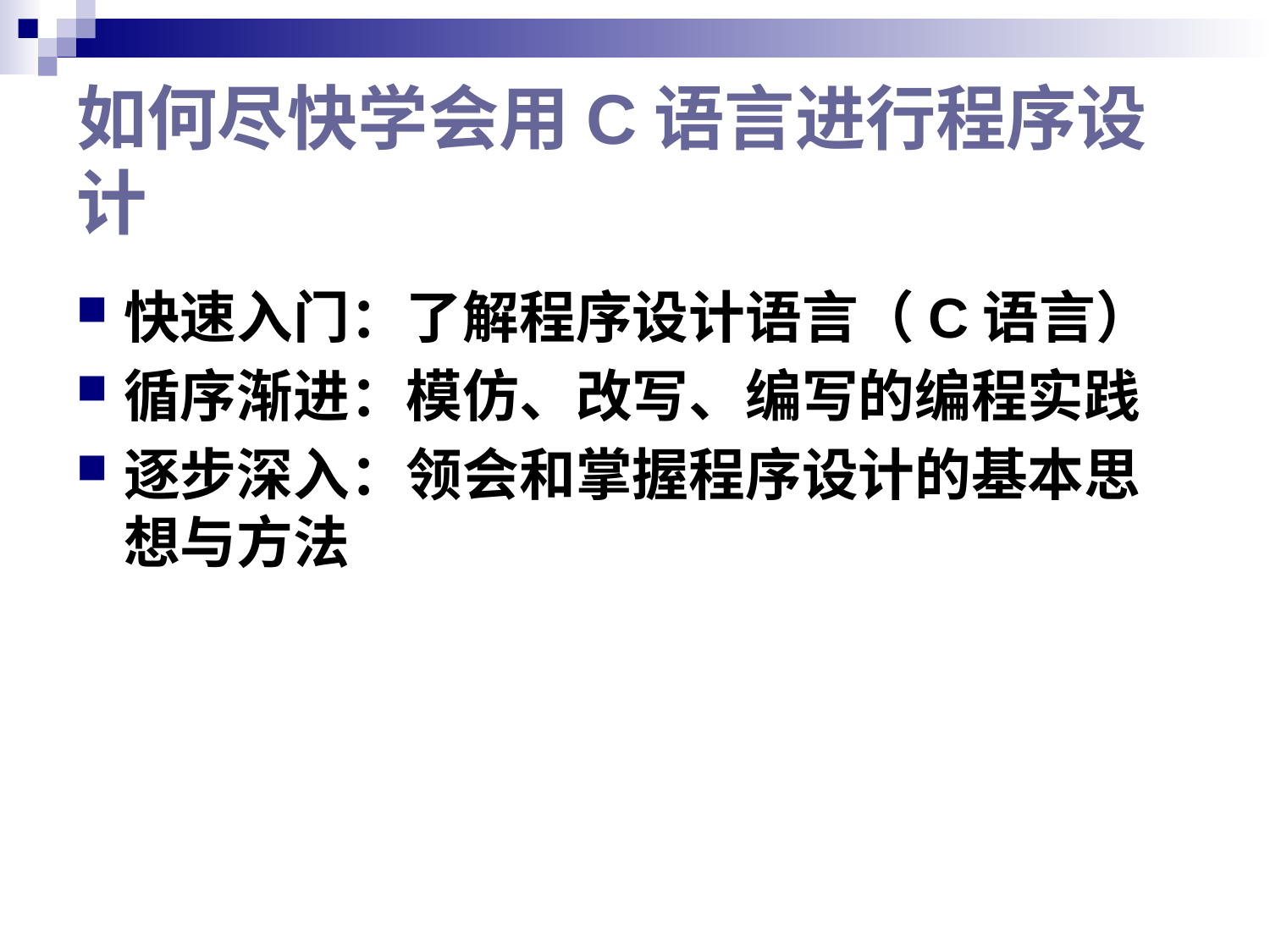

# 如何尽快学会用C语言进行程序设计
快速入门：了解程序设计语言（C语言）
循序渐进：模仿、改写、编写的编程实践
逐步深入：领会和掌握程序设计的基本思想与方法